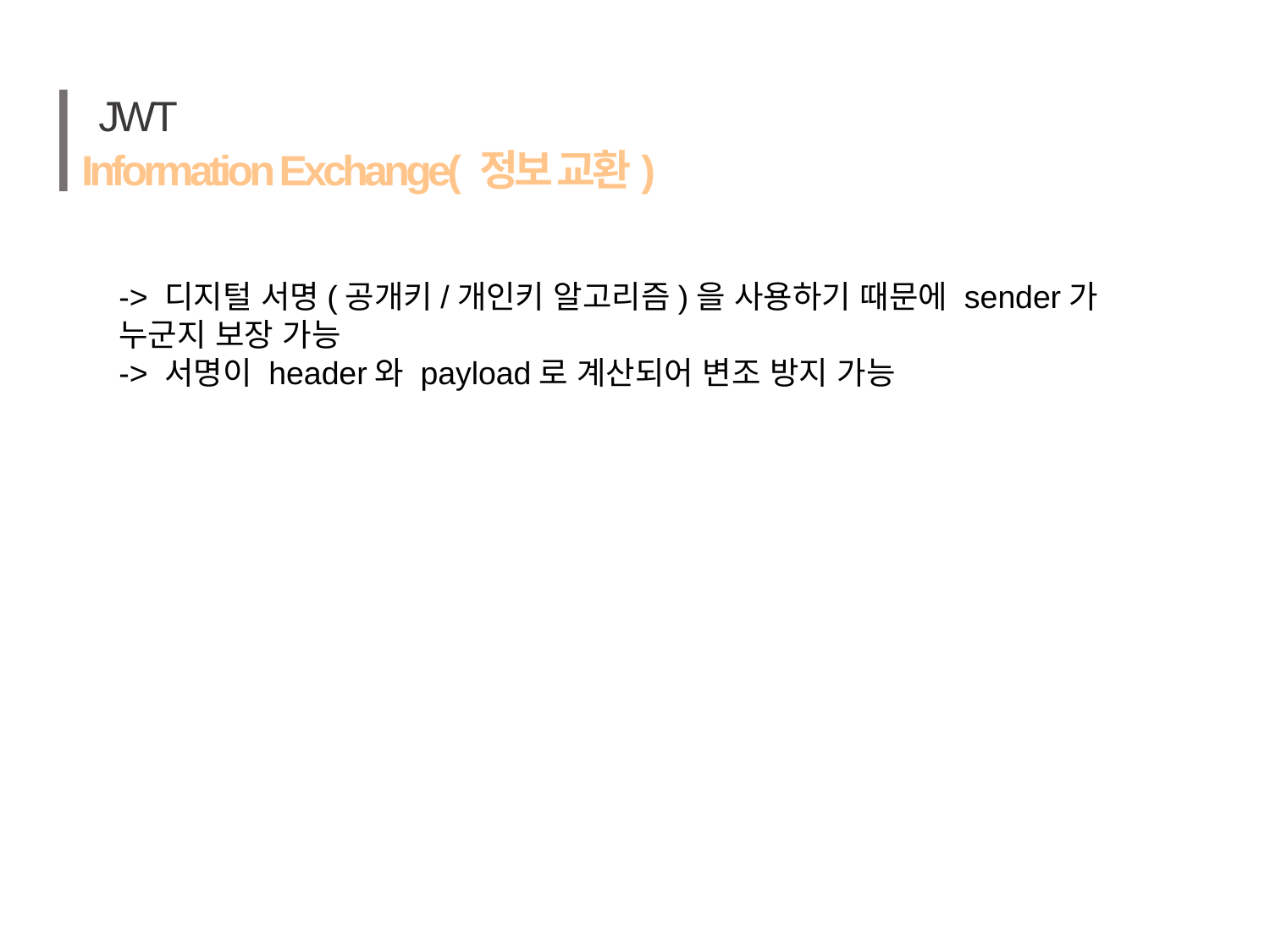

JWT

Information Exchange( 정보 교환)
-> 디지털 서명(공개키/개인키 알고리즘)을 사용하기 때문에 sender가 누군지 보장 가능
-> 서명이 header와 payload로 계산되어 변조 방지 가능